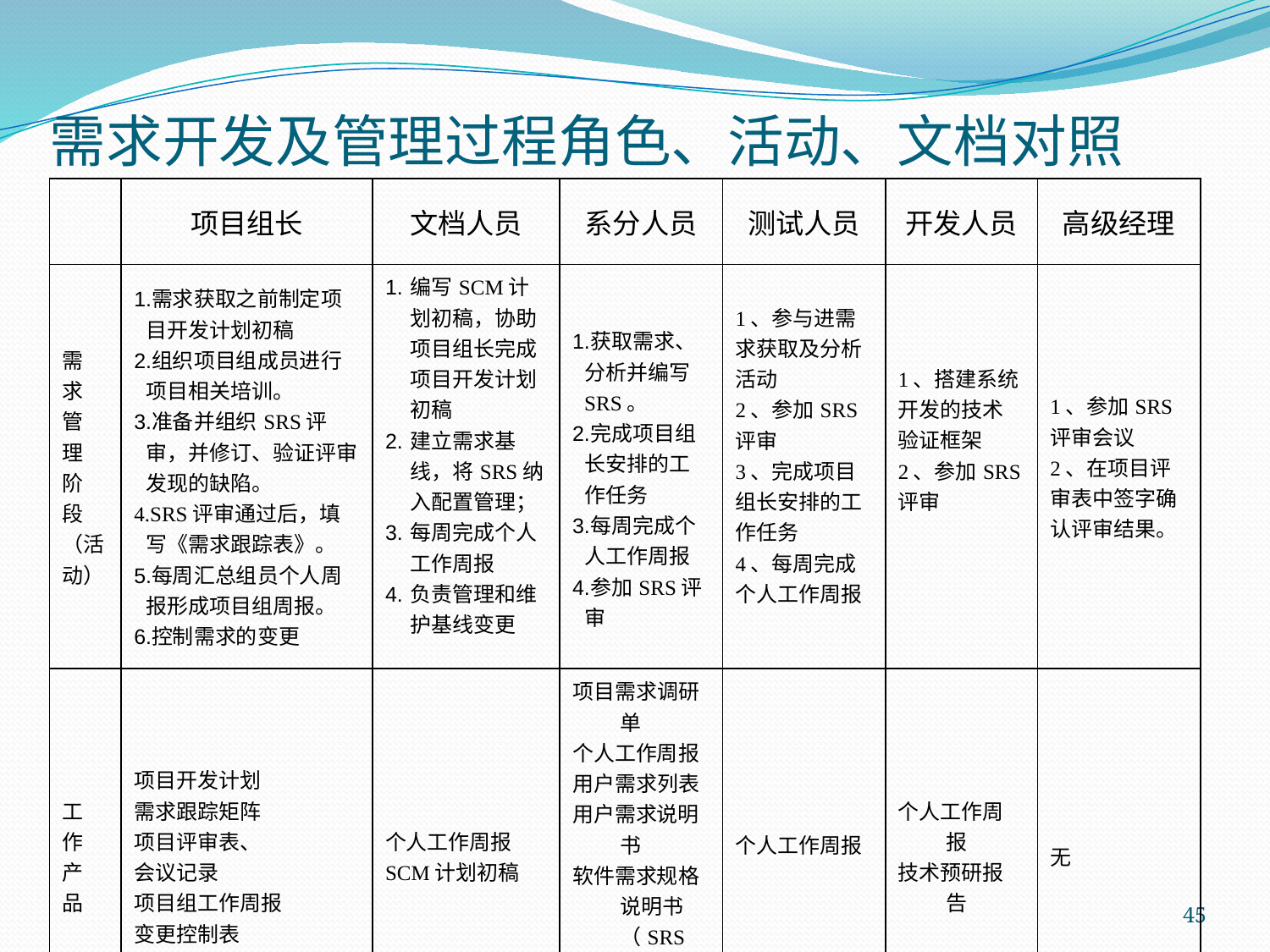

# 需求开发及管理过程角色、活动、文档对照
|  | 项目组长 | 文档人员 | 系分人员 | 测试人员 | 开发人员 | 高级经理 |
| --- | --- | --- | --- | --- | --- | --- |
| 需 求 管 理 阶 段 （活 动） | 需求获取之前制定项目开发计划初稿 组织项目组成员进行项目相关培训。 准备并组织SRS评审，并修订、验证评审发现的缺陷。 SRS评审通过后，填写《需求跟踪表》。 每周汇总组员个人周报形成项目组周报。 控制需求的变更 | 编写SCM计划初稿，协助项目组长完成项目开发计划初稿 建立需求基线，将SRS纳入配置管理； 每周完成个人工作周报 负责管理和维护基线变更 | 获取需求、分析并编写SRS。 完成项目组长安排的工作任务 每周完成个人工作周报 参加SRS评审 | 1、参与进需求获取及分析活动 2、参加SRS评审 3、完成项目组长安排的工作任务 4、每周完成个人工作周报 | 1、搭建系统开发的技术验证框架 2、参加SRS评审 | 1、参加SRS评审会议 2、在项目评审表中签字确认评审结果。 |
| 工 作 产 品 | 项目开发计划 需求跟踪矩阵 项目评审表、 会议记录 项目组工作周报 变更控制表 | 个人工作周报 SCM计划初稿 | 项目需求调研单 个人工作周报 用户需求列表 用户需求说明书 软件需求规格说明书（SRS） | 个人工作周报 | 个人工作周报 技术预研报告 | 无 |
45